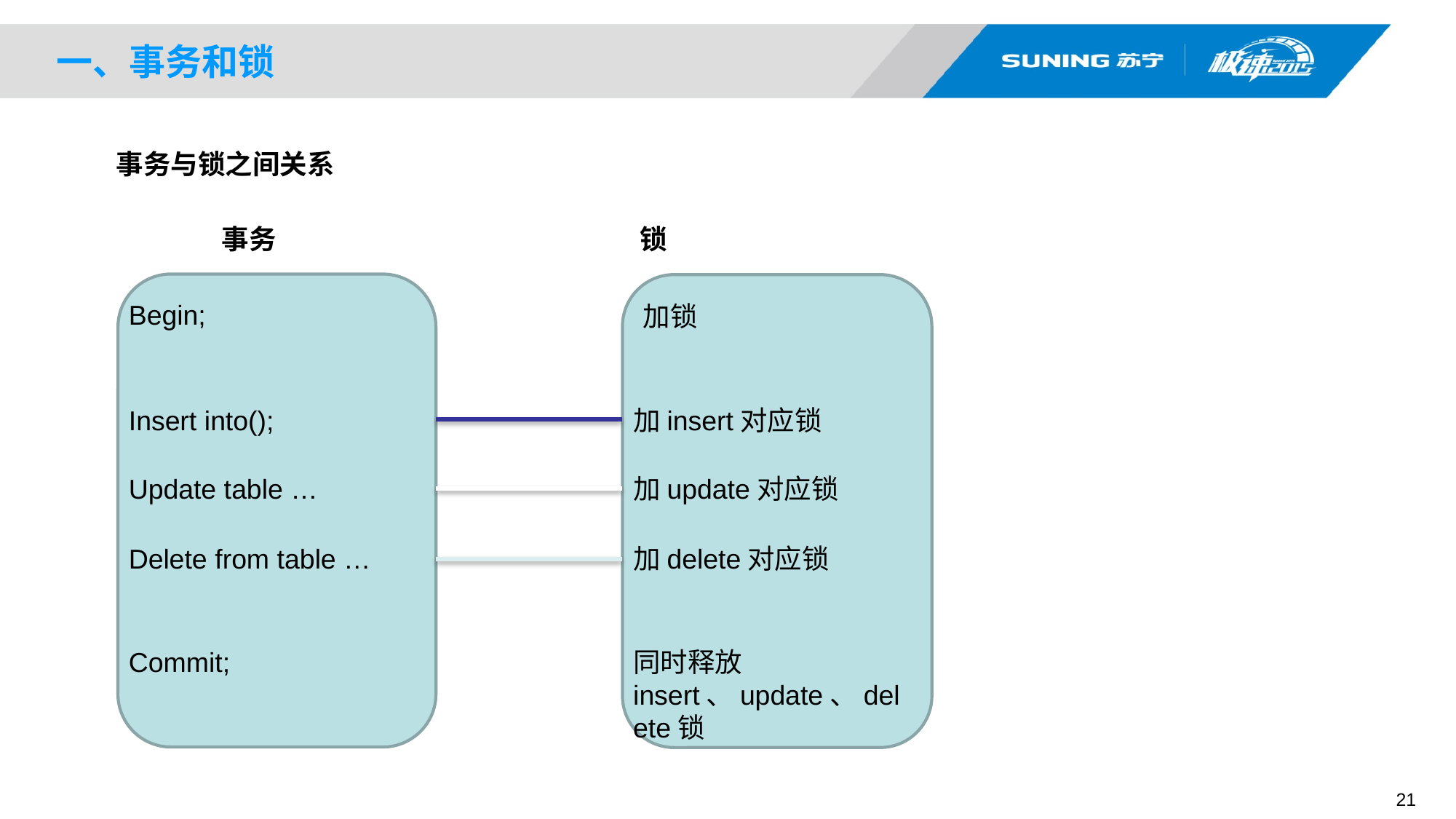

# 一、事务和锁
事务与锁之间关系
              事务                                                           锁

Begin;
加锁
Insert into();
加insert对应锁
Update table …
加update对应锁
Delete from table …
加delete对应锁
Commit;
同时释放insert、update、delete锁